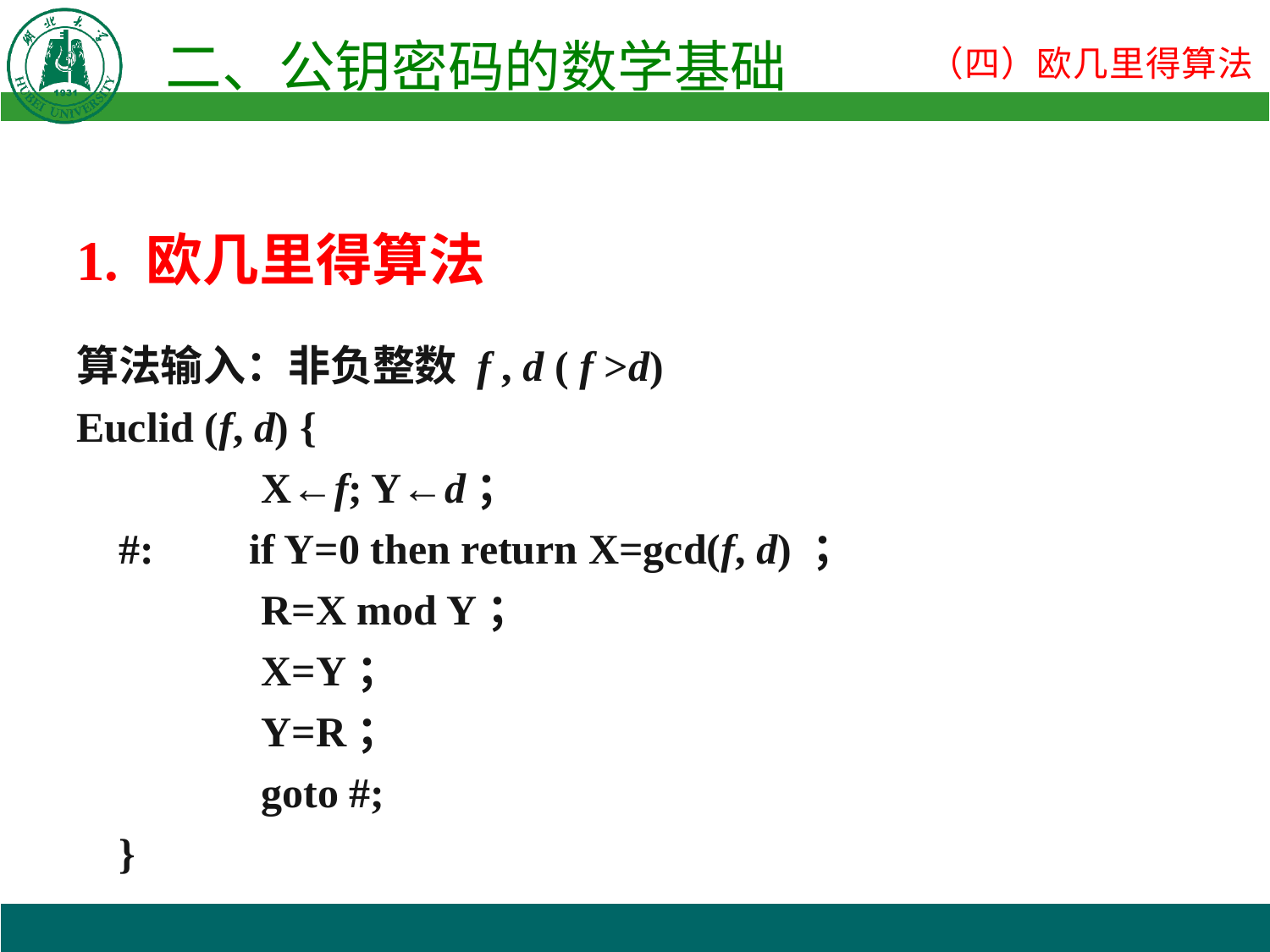

1. 欧几里得算法
算法输入：非负整数 f , d ( f >d)
Euclid (f, d) {
	             X←f; Y←d；
    #:         if Y=0 then return X=gcd(f, d) ；
	             R=X mod Y；
	             X=Y；
	             Y=R；
	             goto #;
    }